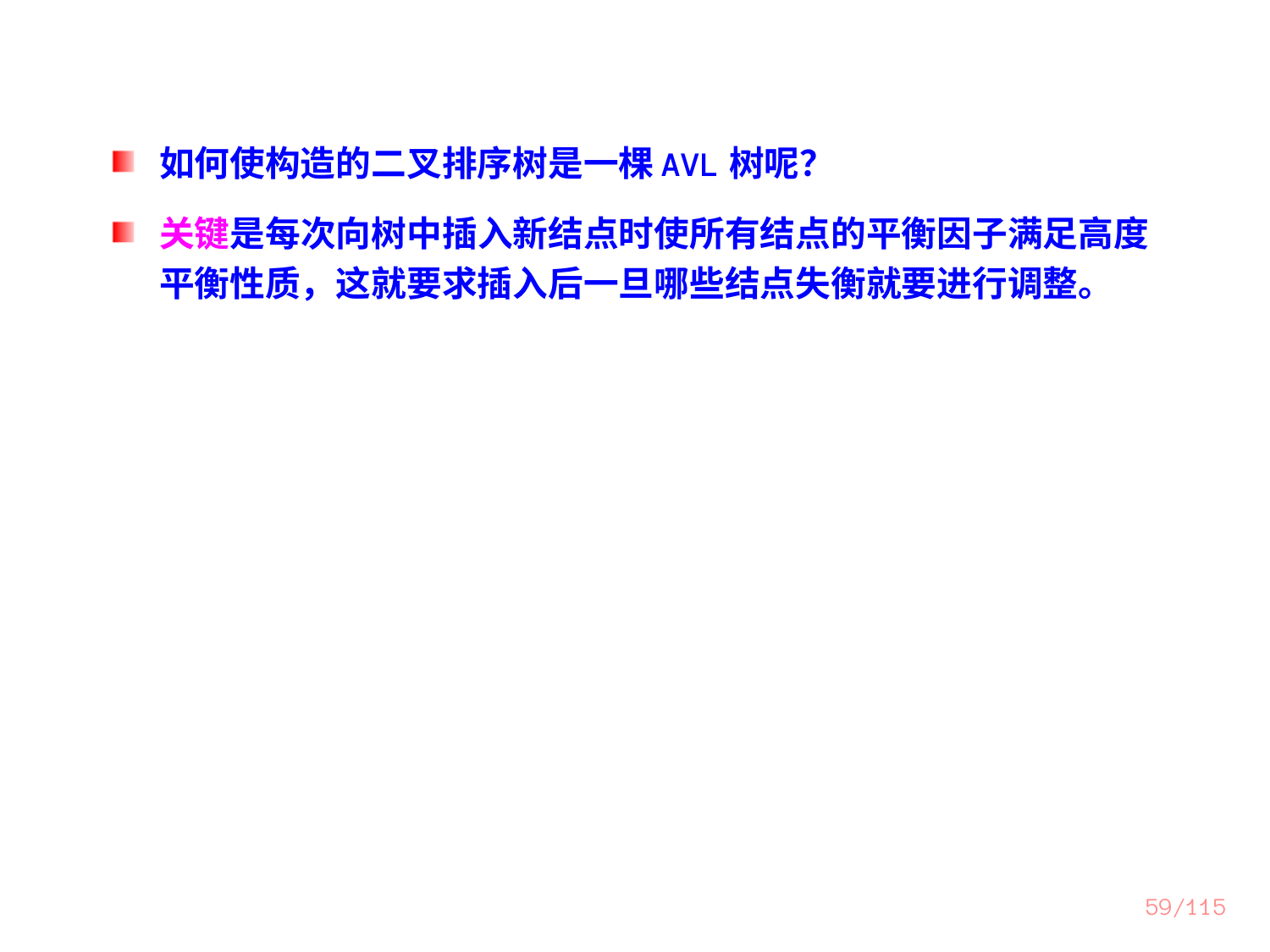

如何使构造的二叉排序树是一棵AVL树呢？
关键是每次向树中插入新结点时使所有结点的平衡因子满足高度平衡性质，这就要求插入后一旦哪些结点失衡就要进行调整。
59/115